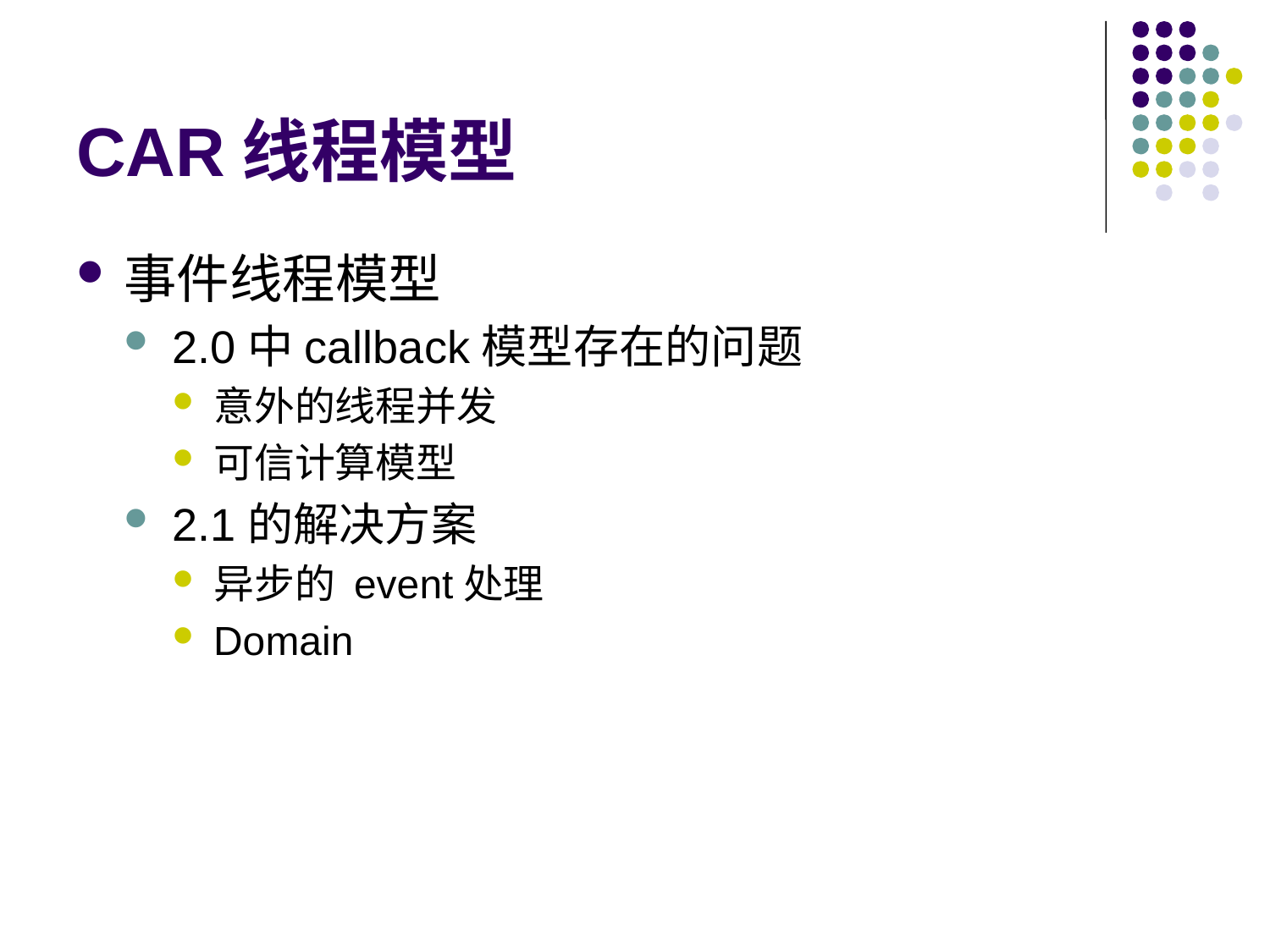

# CAR线程模型
事件线程模型
2.0中callback模型存在的问题
意外的线程并发
可信计算模型
2.1的解决方案
异步的 event处理
Domain